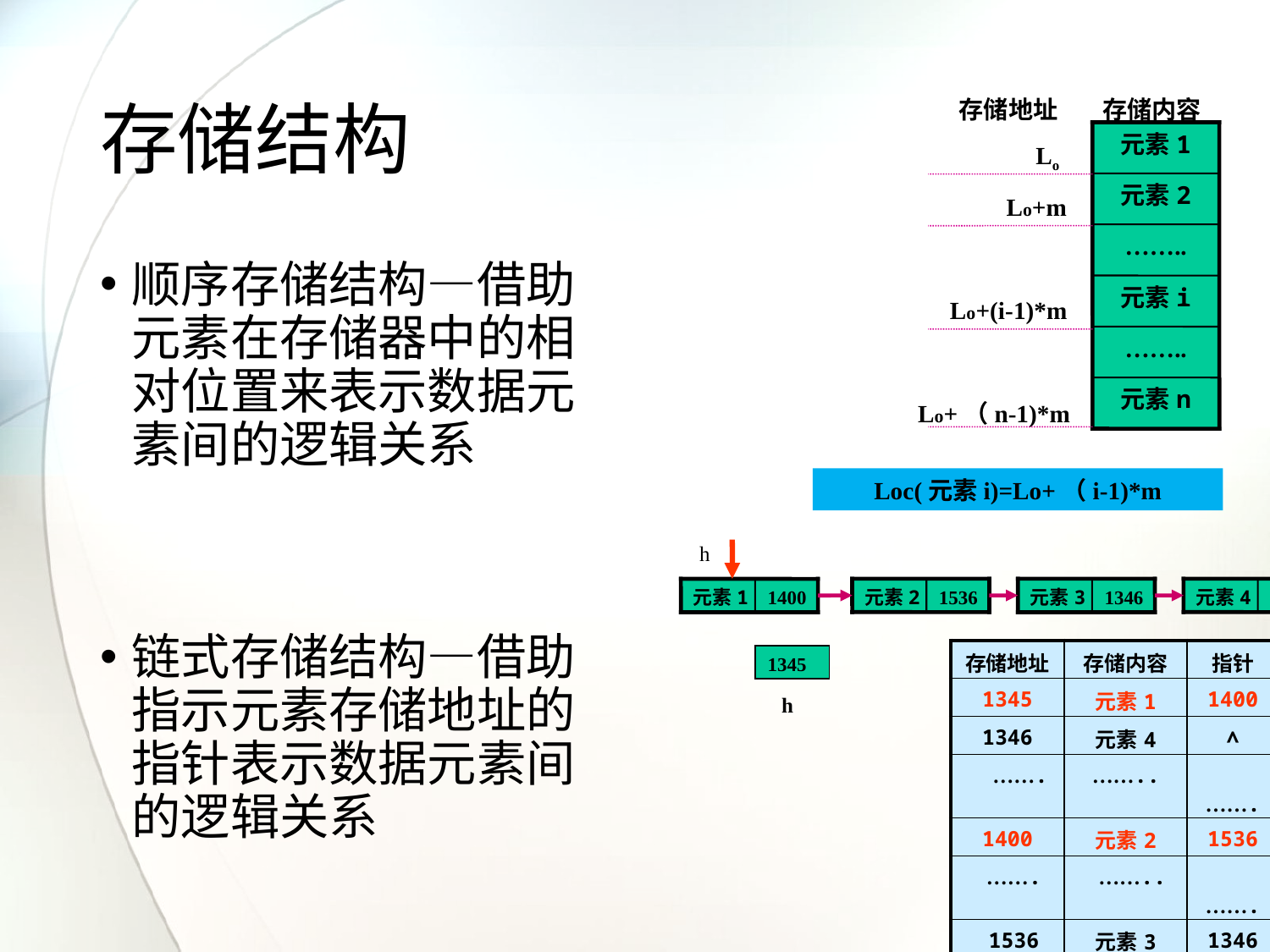

# 存储结构
存储地址
存储内容
元素1

Lo
元素2

Lo+m
……..

元素i

Lo+(i-1)*m
……..

元素n

Lo+（n-1)*m

Loc(元素i)=Lo+（i-1)*m
顺序存储结构—借助元素在存储器中的相对位置来表示数据元素间的逻辑关系

链式存储结构—借助指示元素存储地址的指针表示数据元素间的逻辑关系
h

元素2

1536

元素3

1346

元素4

 ∧

元素1

1400

1345
h
| 存储地址 | 存储内容 | 指针 |
| --- | --- | --- |
| 1345 | 元素1 | 1400 |
| 1346 | 元素4 | ∧ |
| ……. | …….. | ……. |
| 1400 | 元素2 | 1536 |
| ……. | …….. | ……. |
| 1536 | 元素3 | 1346 |
24